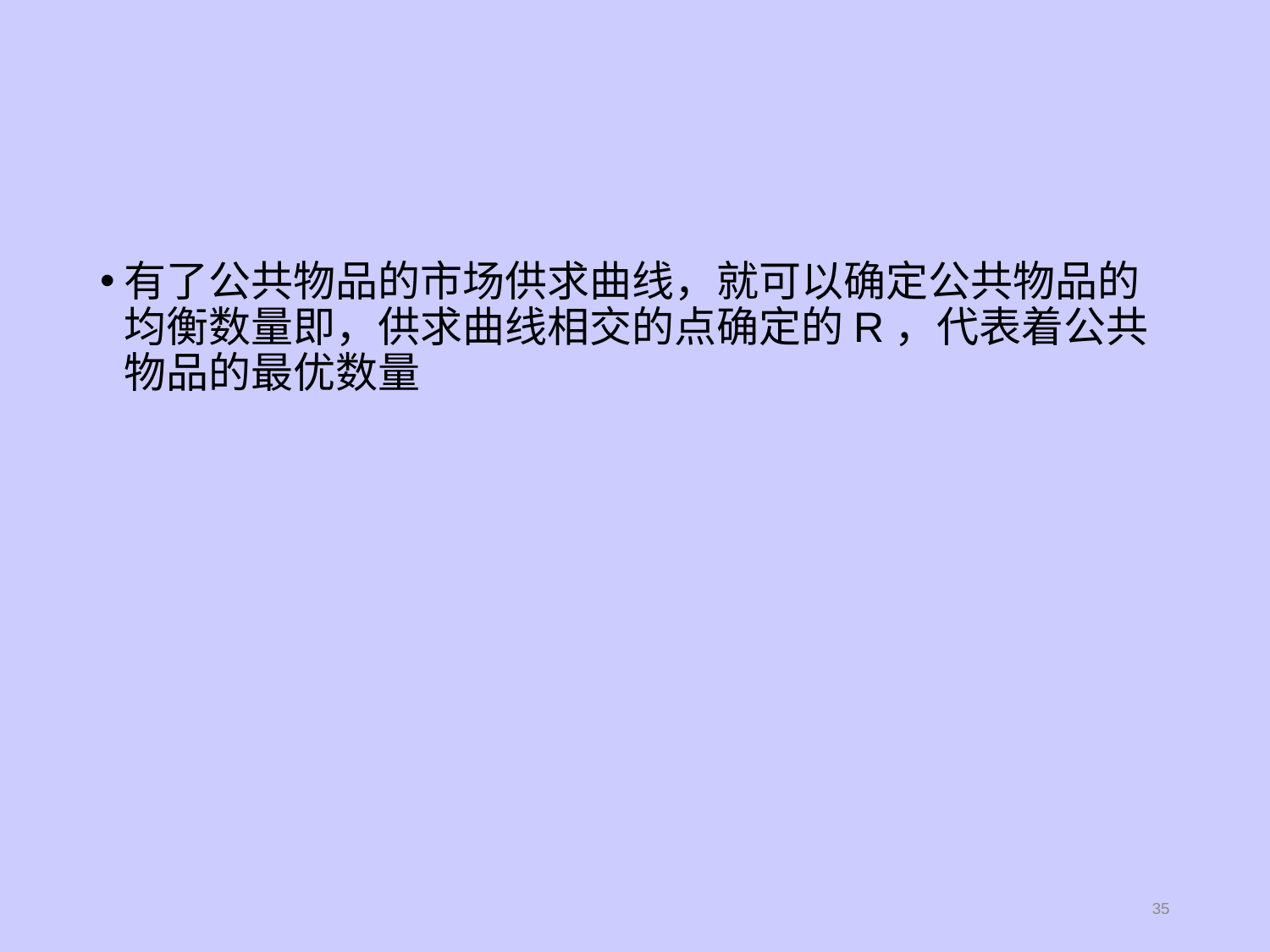

#
有了公共物品的市场供求曲线，就可以确定公共物品的均衡数量即，供求曲线相交的点确定的R，代表着公共物品的最优数量
35